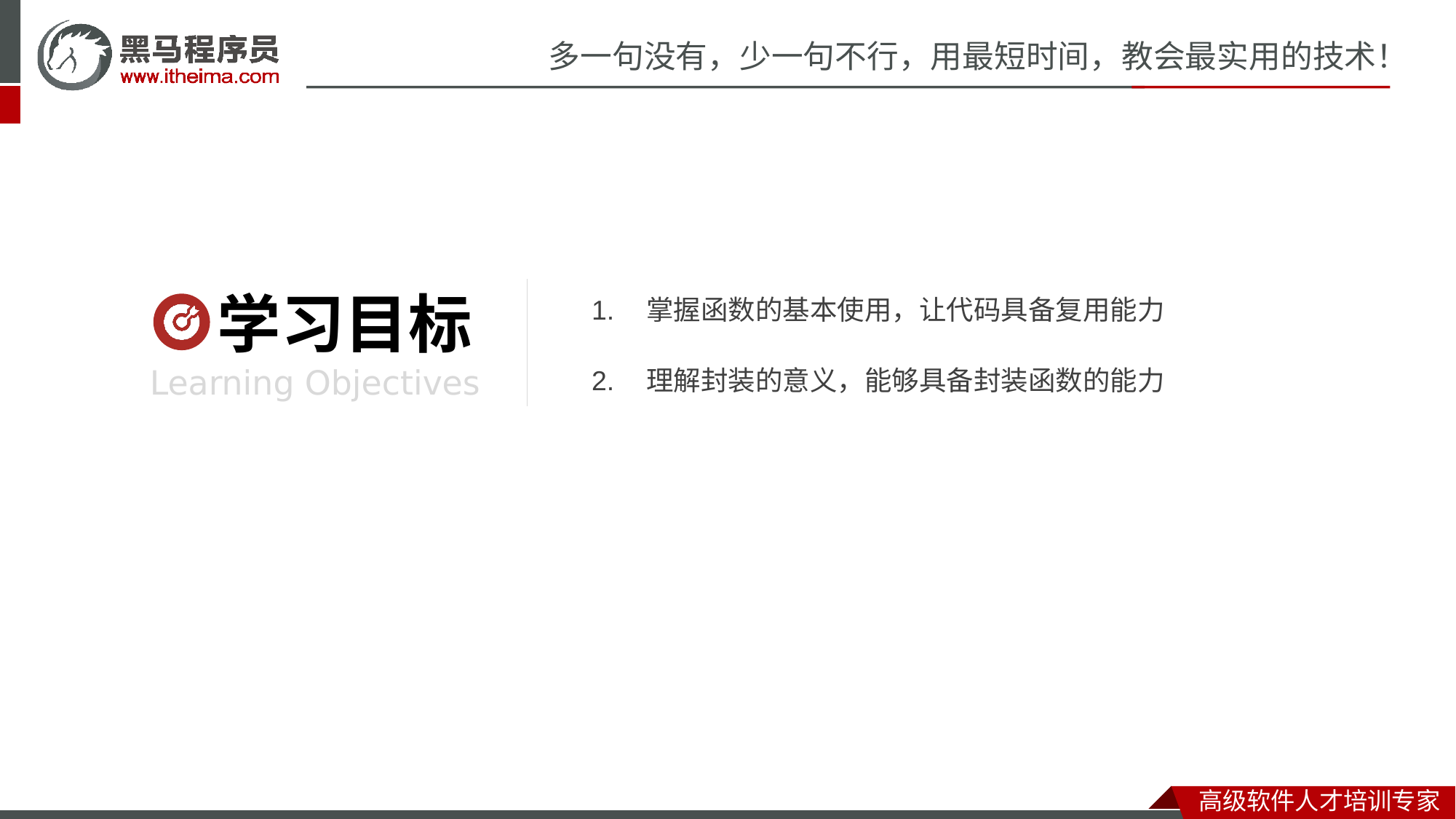

掌握函数的基本使用，让代码具备复用能力
理解封装的意义，能够具备封装函数的能力